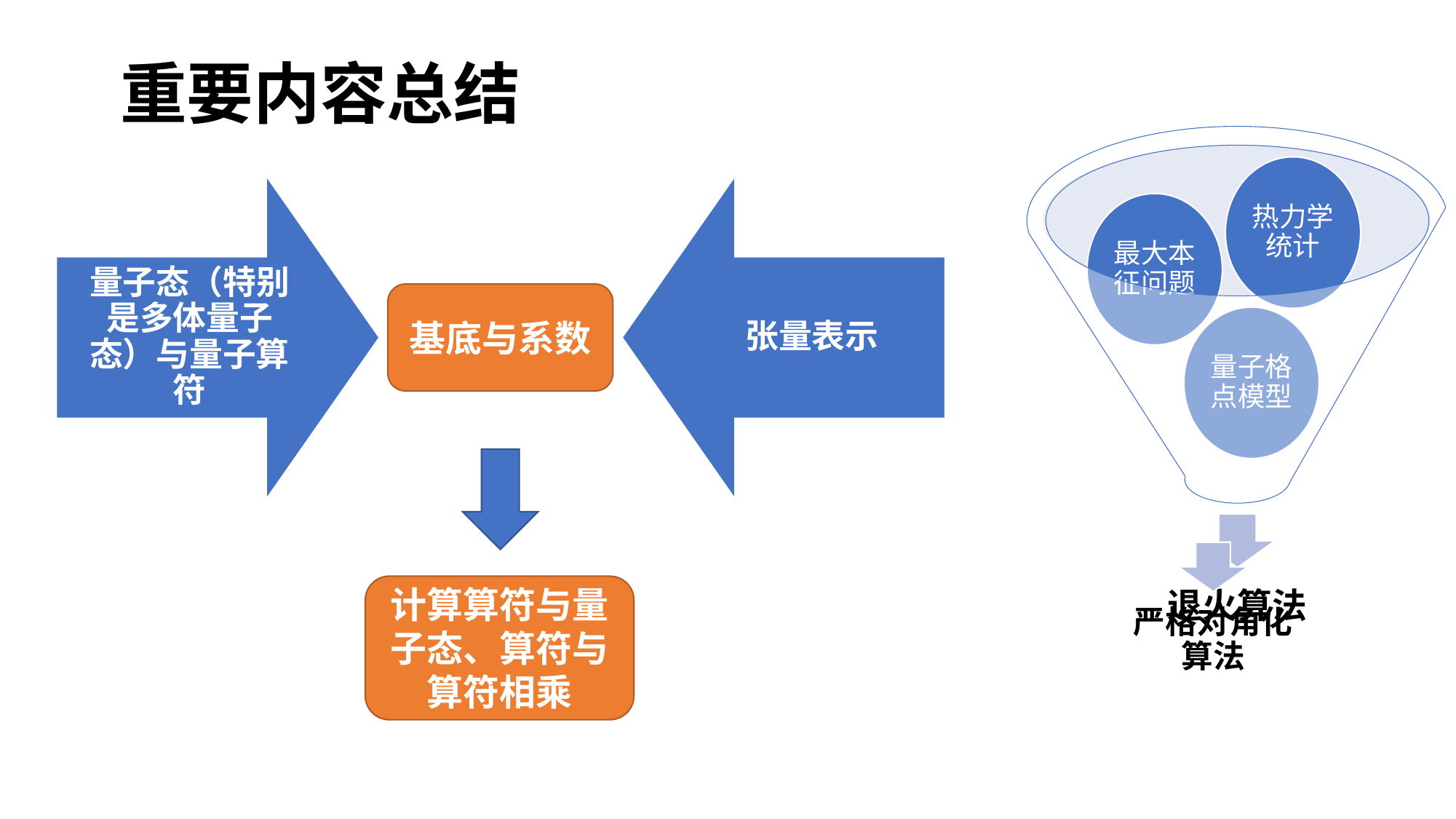

# 重要内容总结
退火算法
量子格点模型
最大本征问题
热力学统计

严格对角化算法

量子态（特别是多体量子态）与量子算符
张量表示
基底与系数

计算算符与量子态、算符与算符相乘